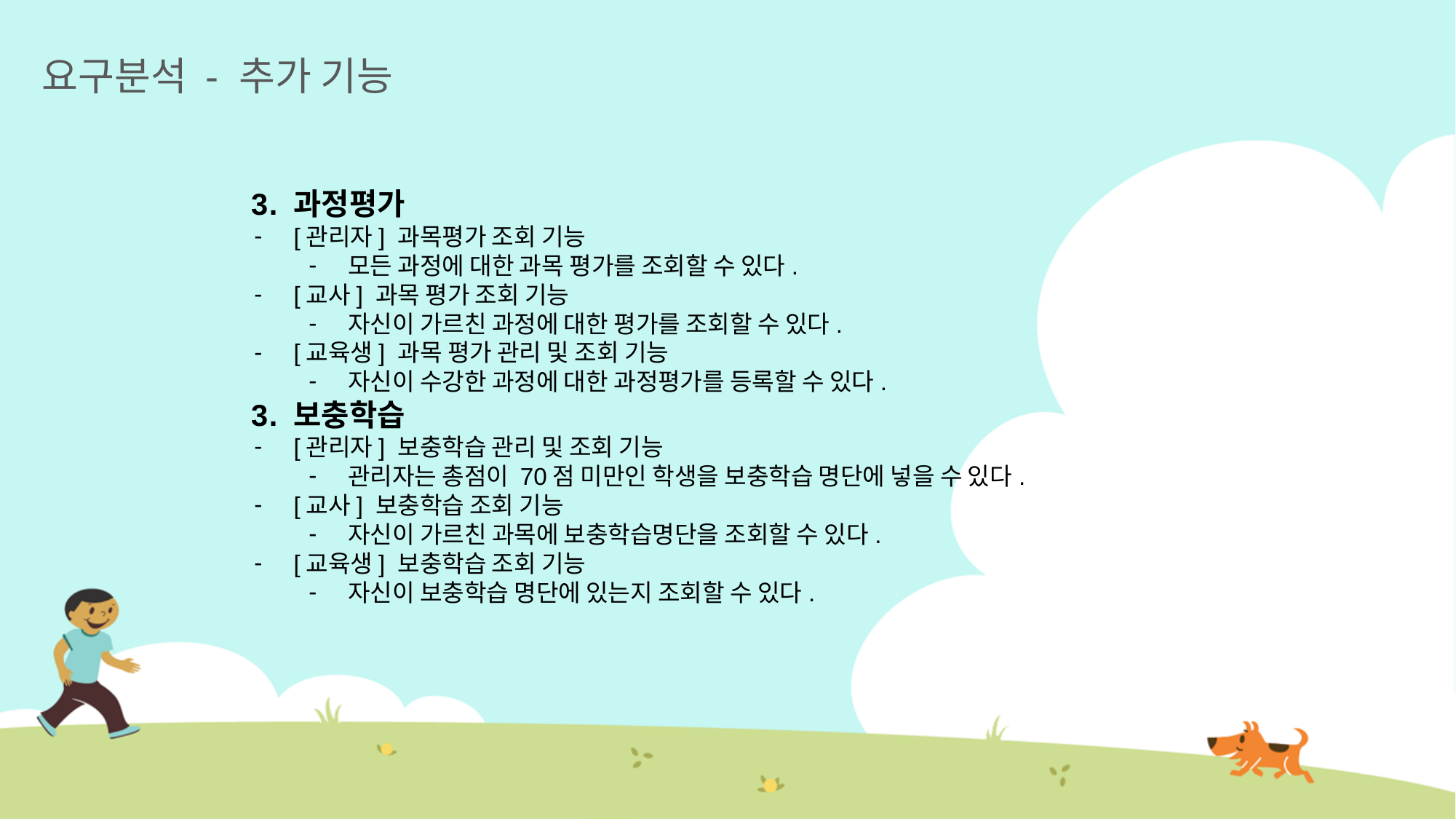

# 요구분석 - 추가 기능

과정평가
[관리자] 과목평가 조회 기능
모든 과정에 대한 과목 평가를 조회할 수 있다.
[교사] 과목 평가 조회 기능
자신이 가르친 과정에 대한 평가를 조회할 수 있다.
[교육생] 과목 평가 관리 및 조회 기능
자신이 수강한 과정에 대한 과정평가를 등록할 수 있다.
보충학습
[관리자] 보충학습 관리 및 조회 기능
관리자는 총점이 70점 미만인 학생을 보충학습 명단에 넣을 수 있다.
[교사] 보충학습 조회 기능
자신이 가르친 과목에 보충학습명단을 조회할 수 있다.
[교육생] 보충학습 조회 기능
자신이 보충학습 명단에 있는지 조회할 수 있다.